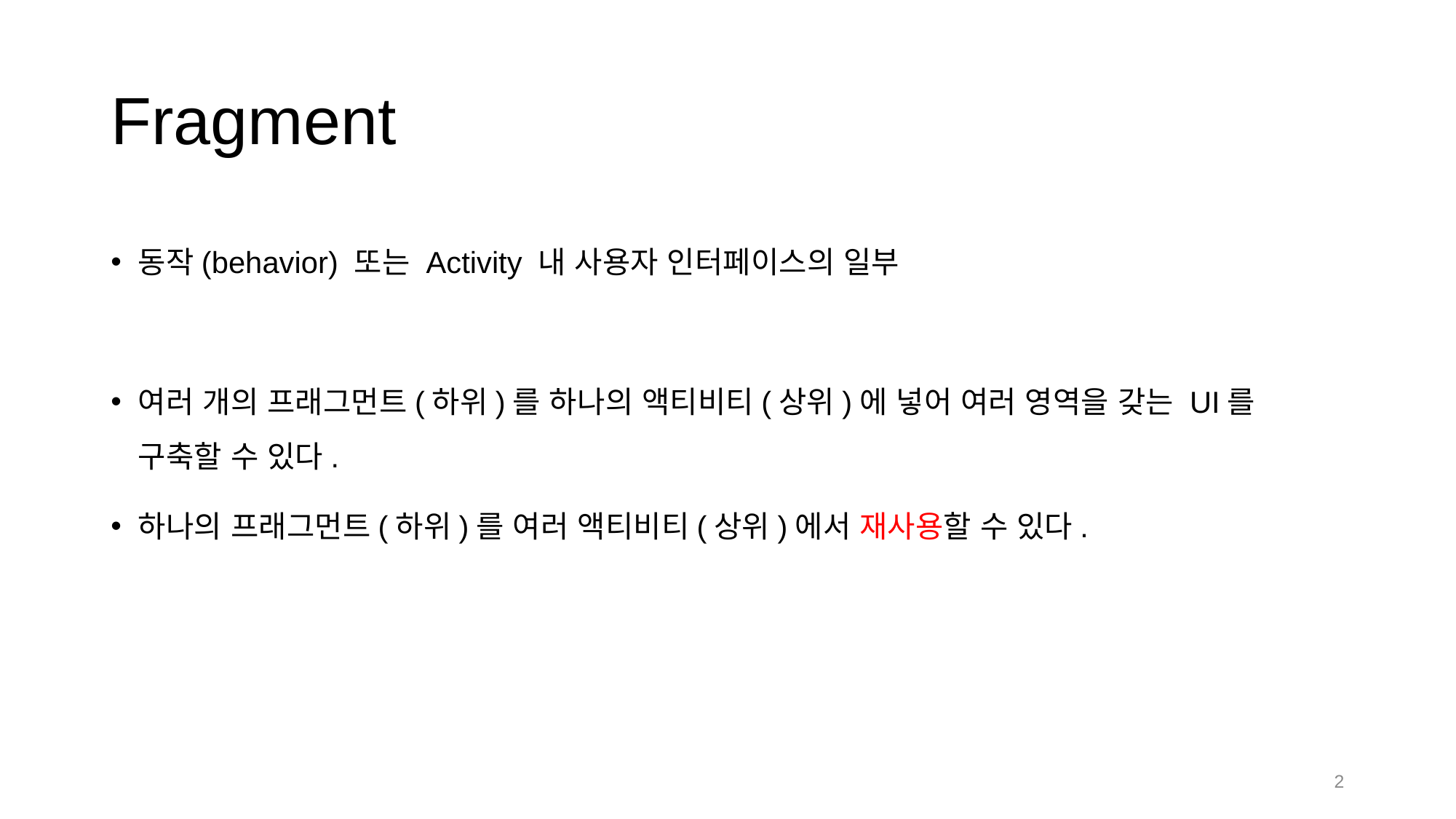

# Fragment
동작(behavior) 또는 Activity 내 사용자 인터페이스의 일부

여러 개의 프래그먼트(하위)를 하나의 액티비티(상위)에 넣어 여러 영역을 갖는 UI를 구축할 수 있다.
하나의 프래그먼트(하위)를 여러 액티비티(상위)에서 재사용할 수 있다.

2